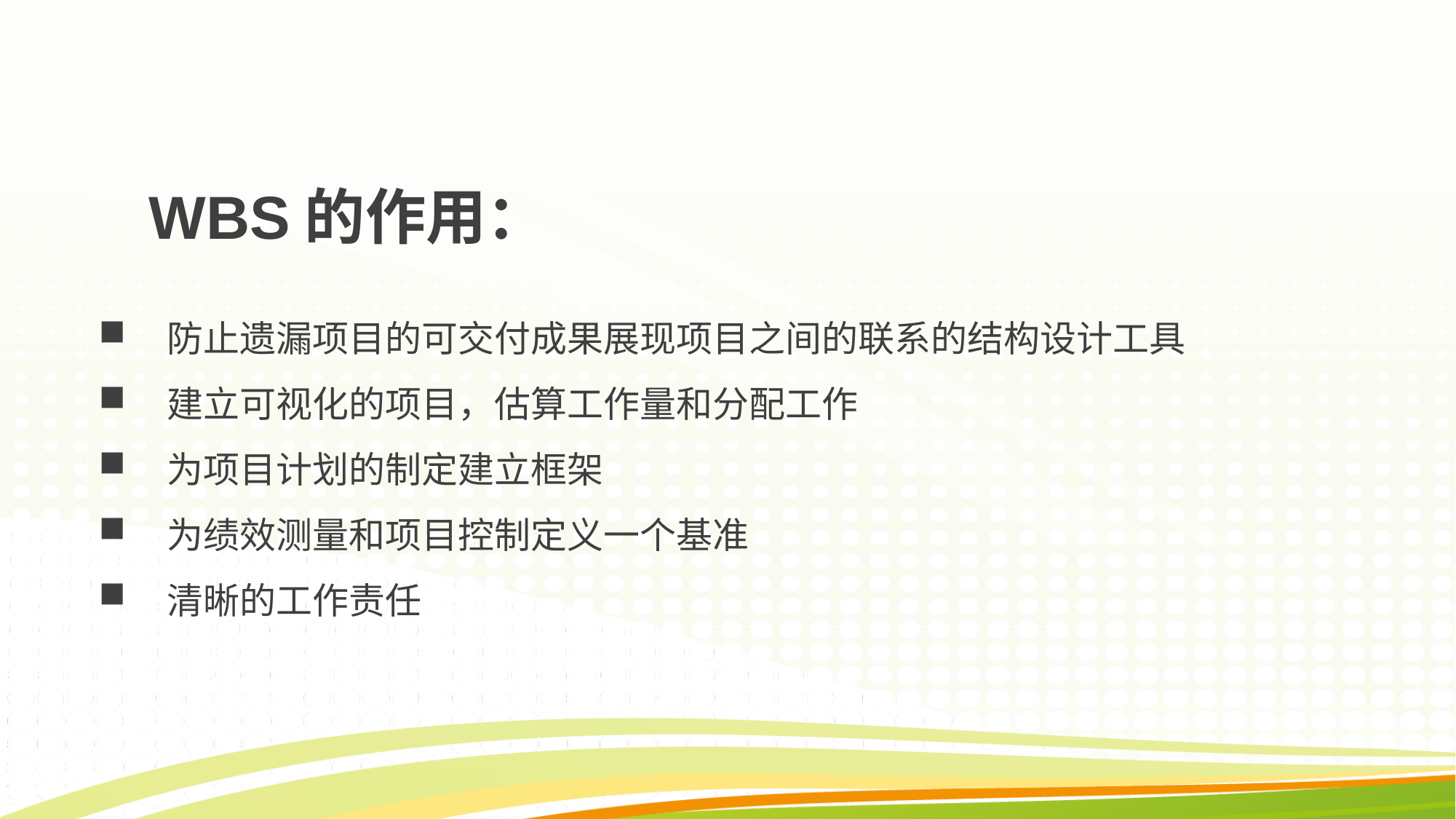

WBS的作用：
防止遗漏项目的可交付成果展现项目之间的联系的结构设计工具
建立可视化的项目，估算工作量和分配工作
为项目计划的制定建立框架
为绩效测量和项目控制定义一个基准
清晰的工作责任